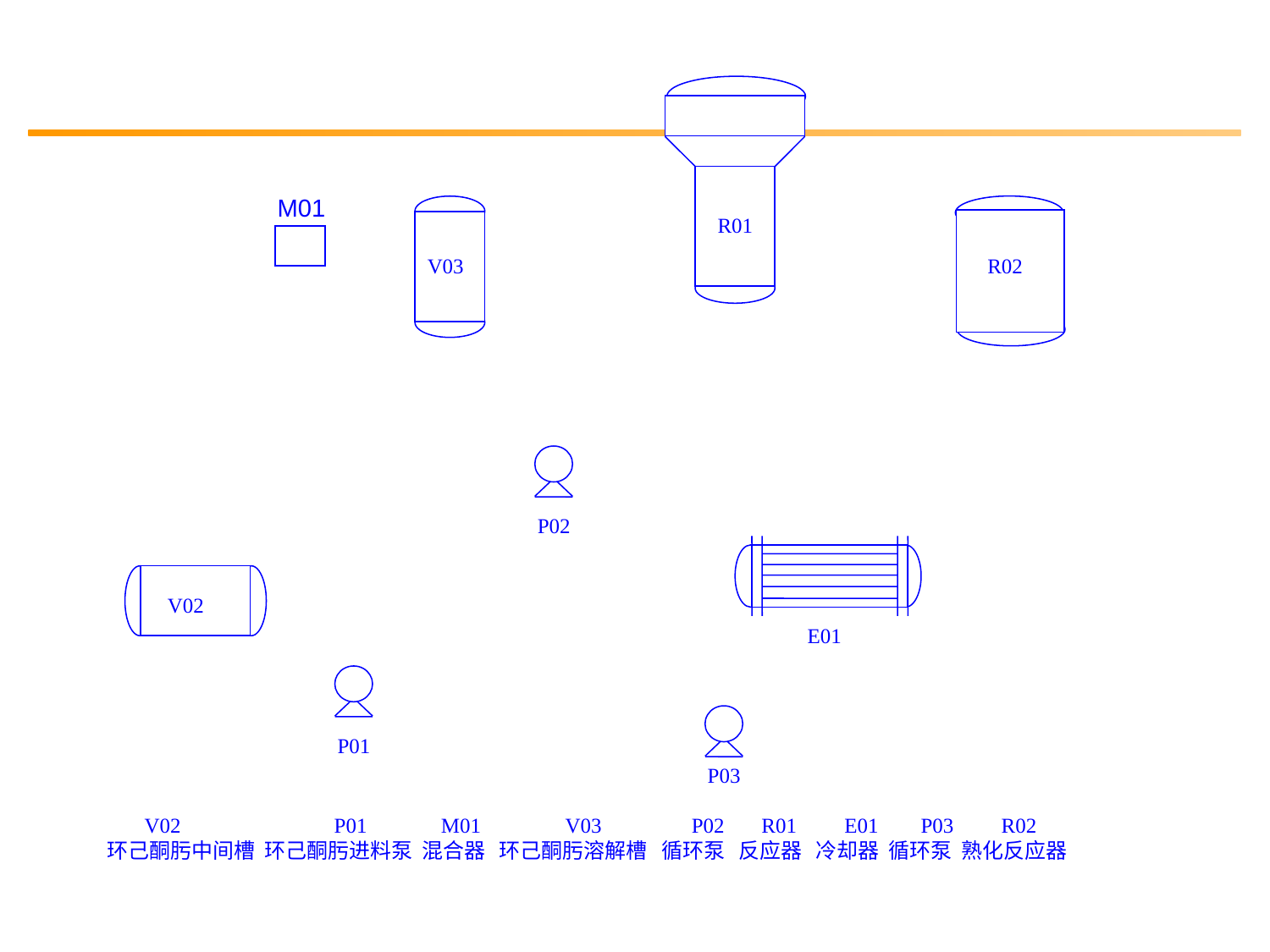

M01

R01

V03

R02

P02

V02
E01

P01
P03
       V02                             P01              M01                V03                 P02       R01         E01        P03         R02
环己酮肟中间槽  环己酮肟进料泵  混合器   环己酮肟溶解槽   循环泵   反应器   冷却器  循环泵  熟化反应器